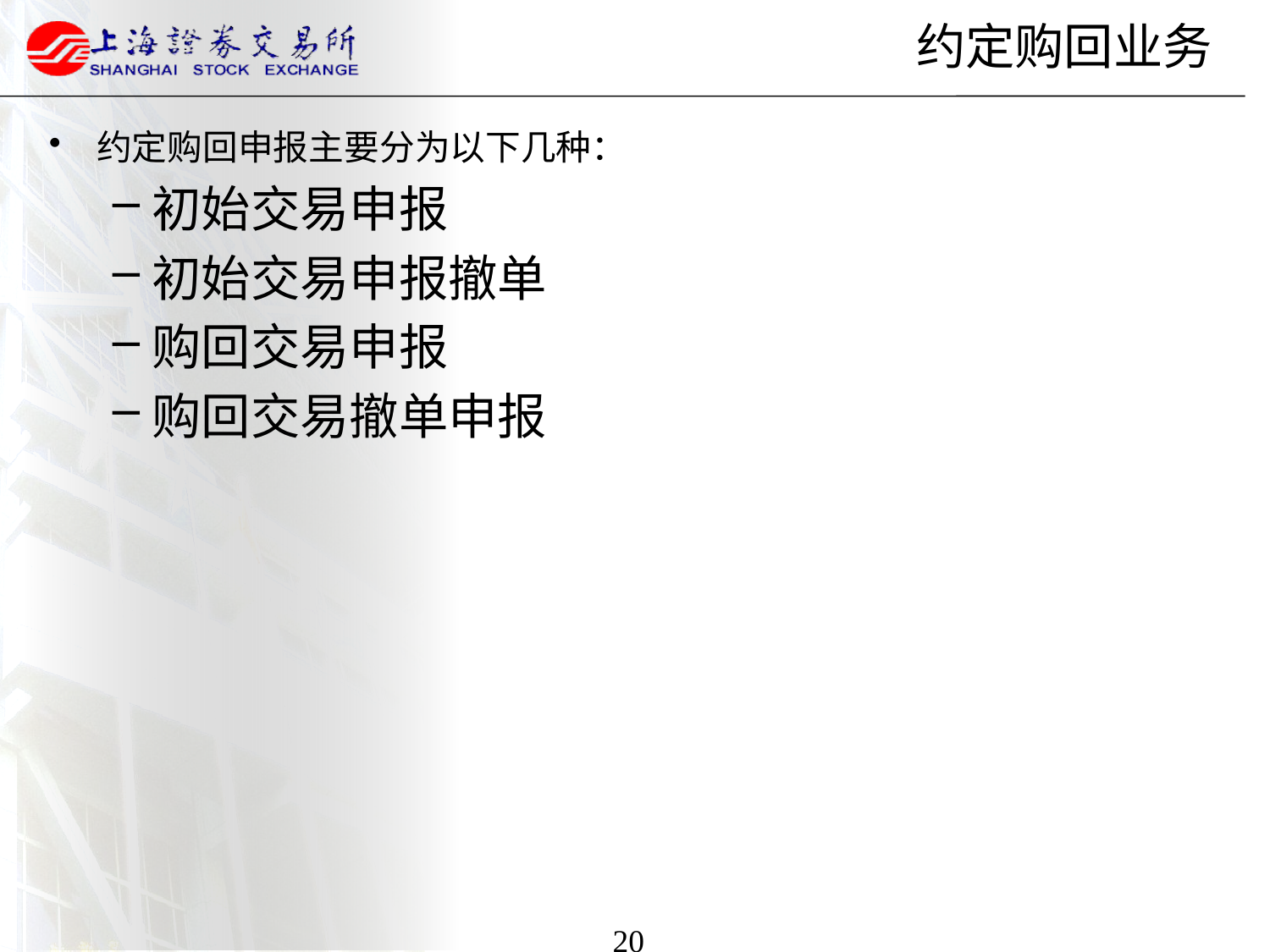

# 约定购回业务
约定购回申报主要分为以下几种：
初始交易申报
初始交易申报撤单
购回交易申报
购回交易撤单申报

20